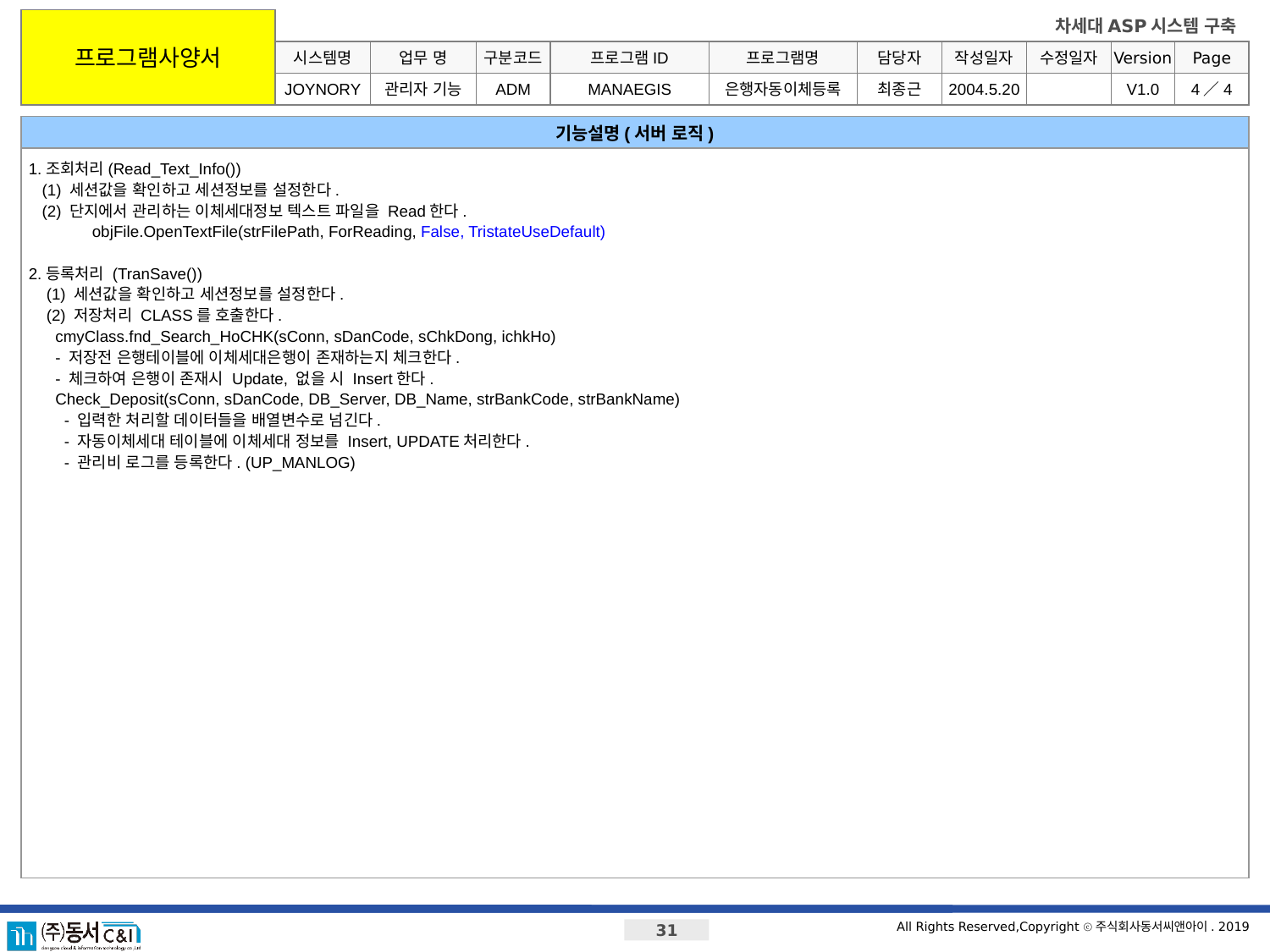

프로그램사양서
시스템명
업무 명
구분코드
프로그램ID
프로그램명
JOYNORY
관리자 기능
ADM
MANAEGIS
은행자동이체등록
최종근
2004.5.20

V1.0
4／4
기능설명(서버 로직)
1.조회처리(Read_Text_Info())
   (1) 세션값을 확인하고 세션정보를 설정한다.
   (2) 단지에서 관리하는 이체세대정보 텍스트 파일을 Read한다.
	objFile.OpenTextFile(strFilePath, ForReading, False, TristateUseDefault)

2.등록처리 (TranSave())
    (1) 세션값을 확인하고 세션정보를 설정한다.
    (2) 저장처리 CLASS를 호출한다.
      cmyClass.fnd_Search_HoCHK(sConn, sDanCode, sChkDong, ichkHo)
      - 저장전 은행테이블에 이체세대은행이 존재하는지 체크한다.
      - 체크하여 은행이 존재시 Update, 없을 시 Insert한다.
      Check_Deposit(sConn, sDanCode, DB_Server, DB_Name, strBankCode, strBankName)
        - 입력한 처리할 데이터들을 배열변수로 넘긴다.
        - 자동이체세대 테이블에 이체세대 정보를 Insert, UPDATE처리한다.
        - 관리비 로그를 등록한다. (UP_MANLOG)